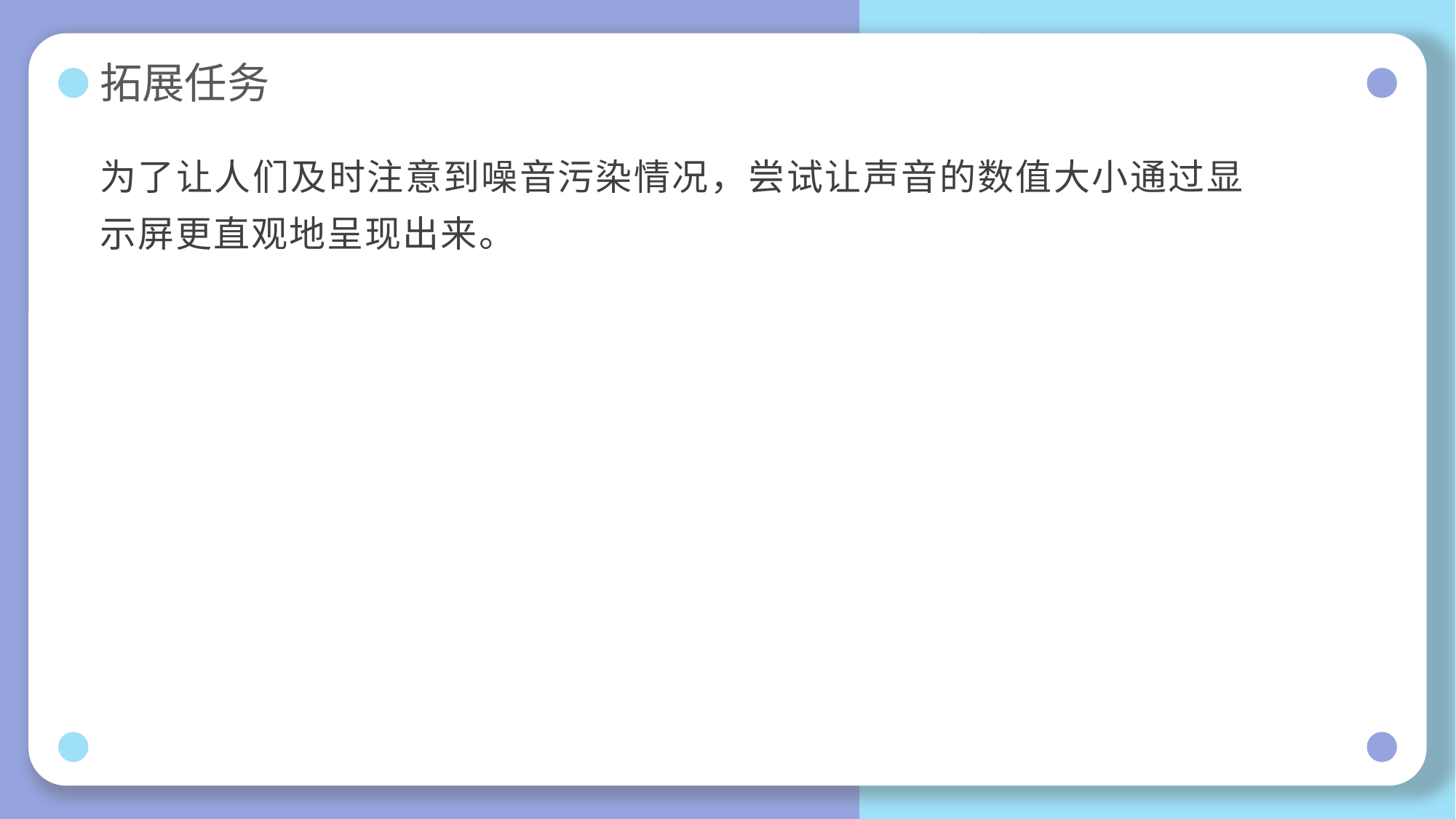

# 拓展任务
为了让人们及时注意到噪音污染情况，尝试让声音的数值大小通过显示屏更直观地呈现出来。